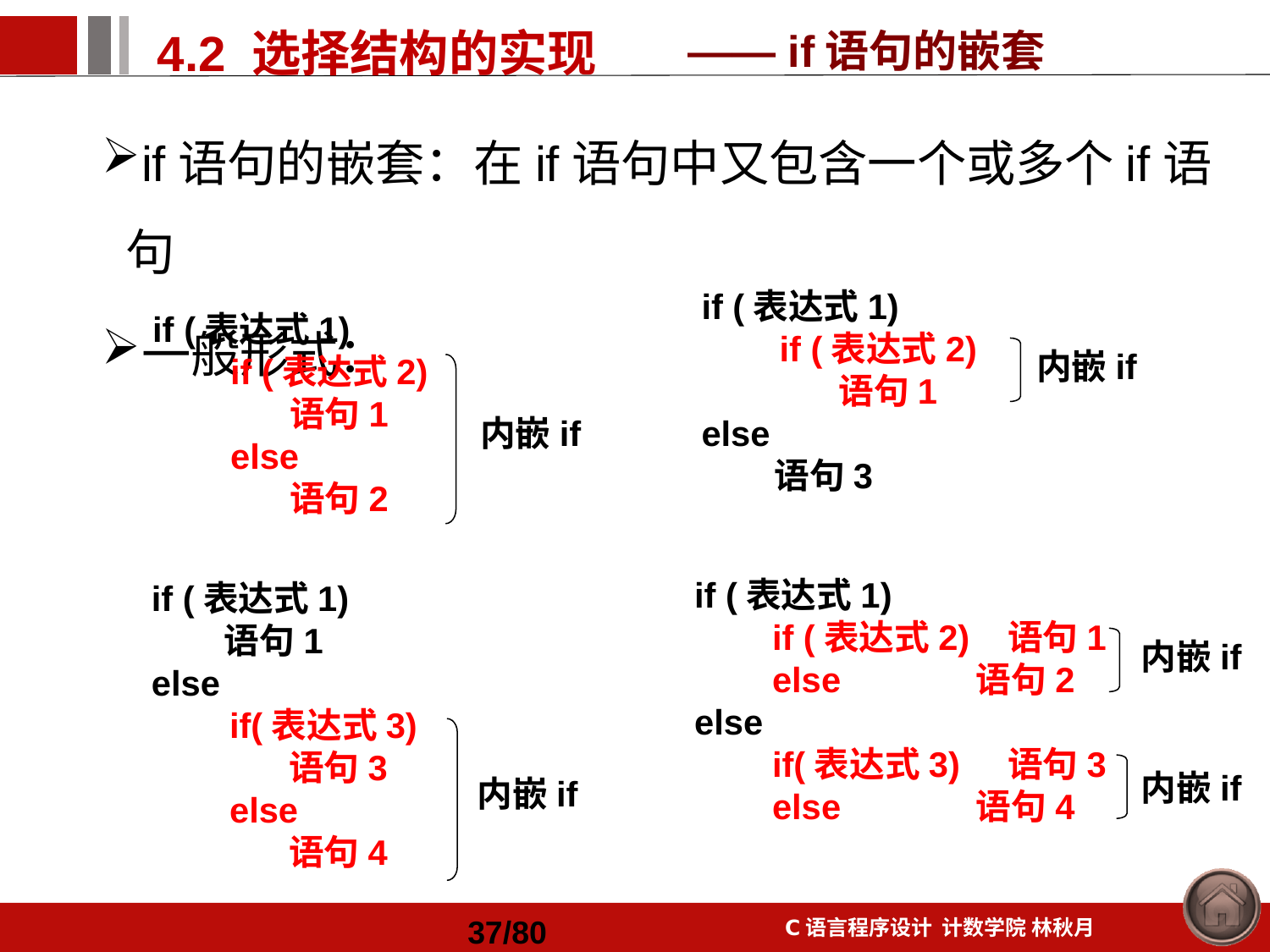

—— if语句的嵌套
if语句的嵌套：在if语句中又包含一个或多个if语句
一般形式：
if (表达式1)
        if (表达式2)
                语句1
else
        语句3

内嵌if

if (表达式1)
        if (表达式2)
                语句1
        else
                语句2

内嵌if
if (表达式1)
        if (表达式2)   语句1
        else             语句2
else
        if(表达式3)    语句3
        else             语句4
内嵌if

内嵌if
if (表达式1)
        语句1
else
        if(表达式3)
                语句3
        else
                语句4

内嵌if